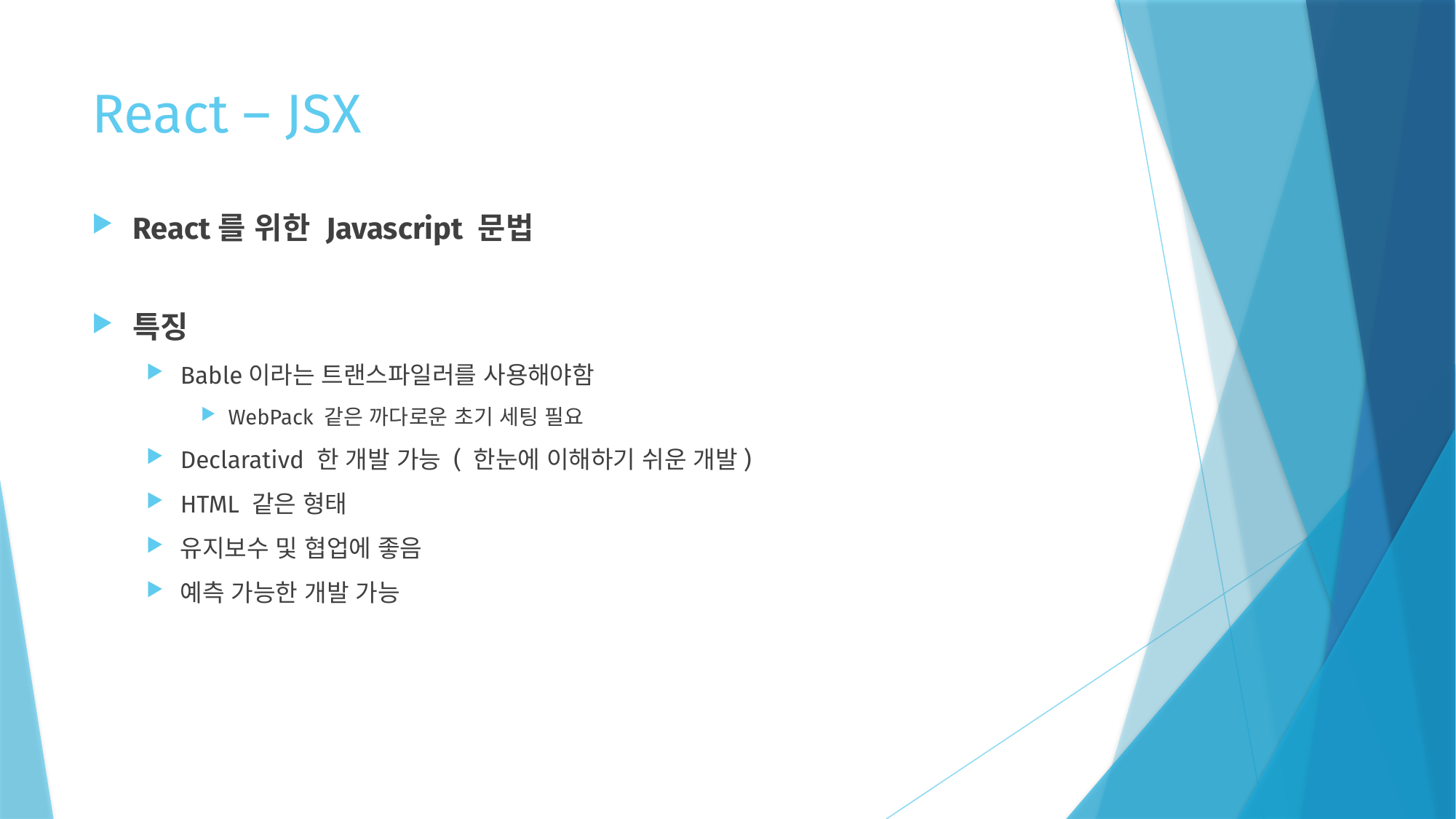

# React – JSX
React를 위한 Javascript 문법

특징
Bable이라는 트랜스파일러를 사용해야함
WebPack 같은 까다로운 초기 세팅 필요
Declarativd 한 개발 가능 ( 한눈에 이해하기 쉬운 개발)
HTML 같은 형태
유지보수 및 협업에 좋음
예측 가능한 개발 가능